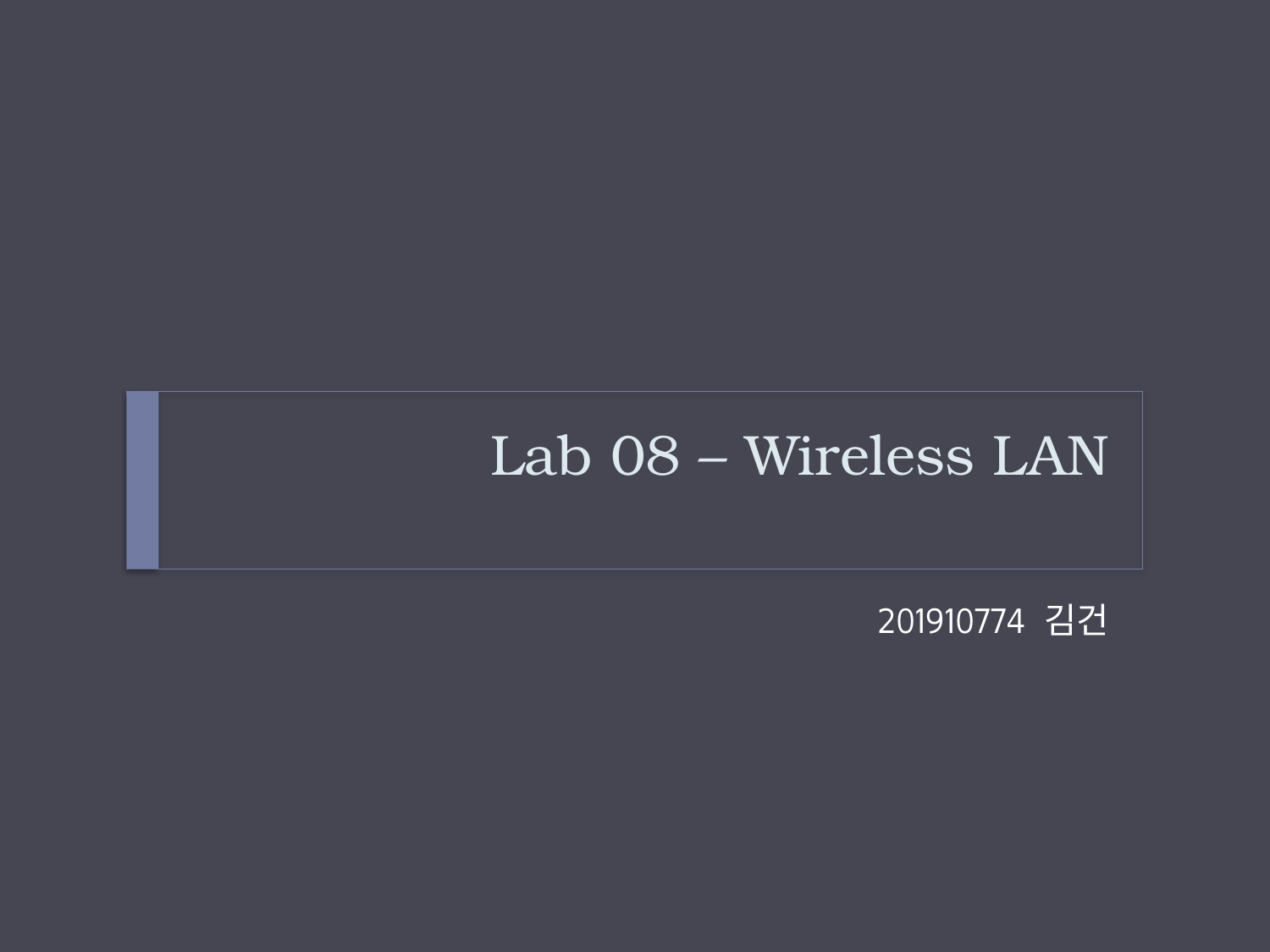

# Lab 08 – Wireless LAN
201910774 김건